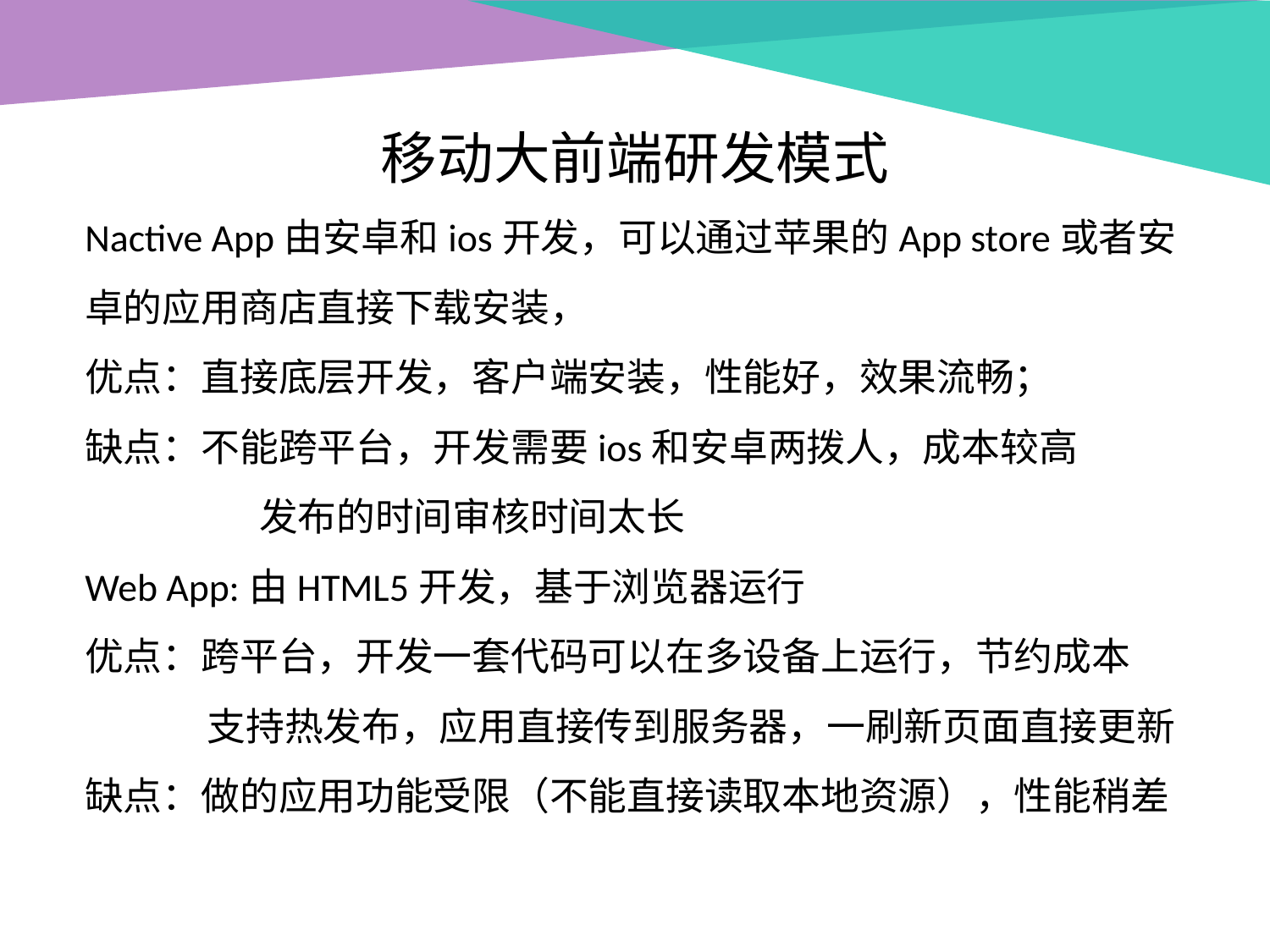

移动大前端研发模式
Nactive App由安卓和ios开发，可以通过苹果的App store或者安卓的应用商店直接下载安装，
优点：直接底层开发，客户端安装，性能好，效果流畅；
缺点：不能跨平台，开发需要ios和安卓两拨人，成本较高
                   发布的时间审核时间太长
Web App:由HTML5开发，基于浏览器运行
优点：跨平台，开发一套代码可以在多设备上运行，节约成本
             支持热发布，应用直接传到服务器，一刷新页面直接更新
缺点：做的应用功能受限（不能直接读取本地资源），性能稍差